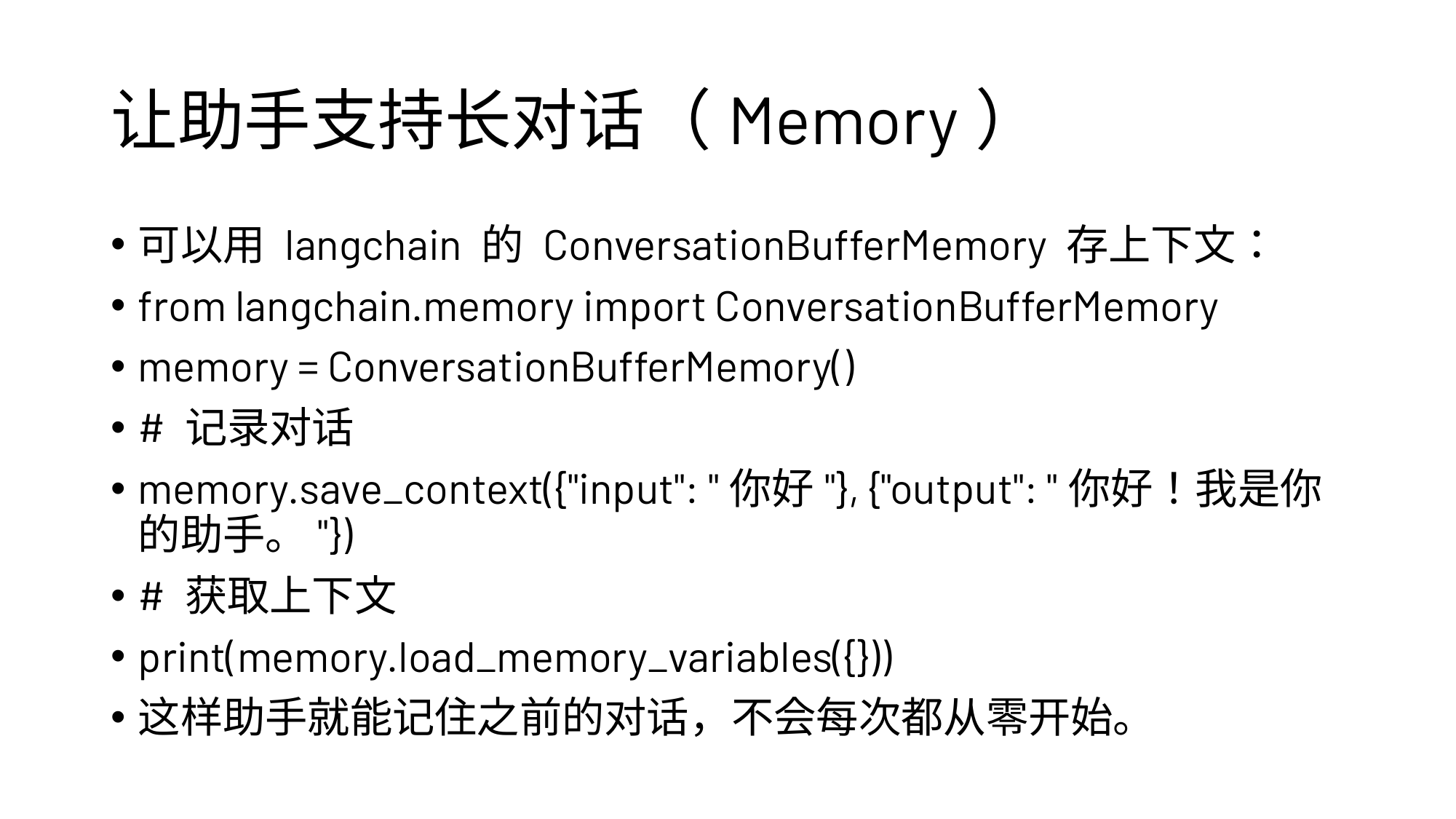

# 让助手支持长对话（Memory）
可以用 langchain 的 ConversationBufferMemory 存上下文：
from langchain.memory import ConversationBufferMemory
memory = ConversationBufferMemory()
# 记录对话
memory.save_context({"input": "你好"}, {"output": "你好！我是你的助手。"})
# 获取上下文
print(memory.load_memory_variables({}))
这样助手就能记住之前的对话，不会每次都从零开始。